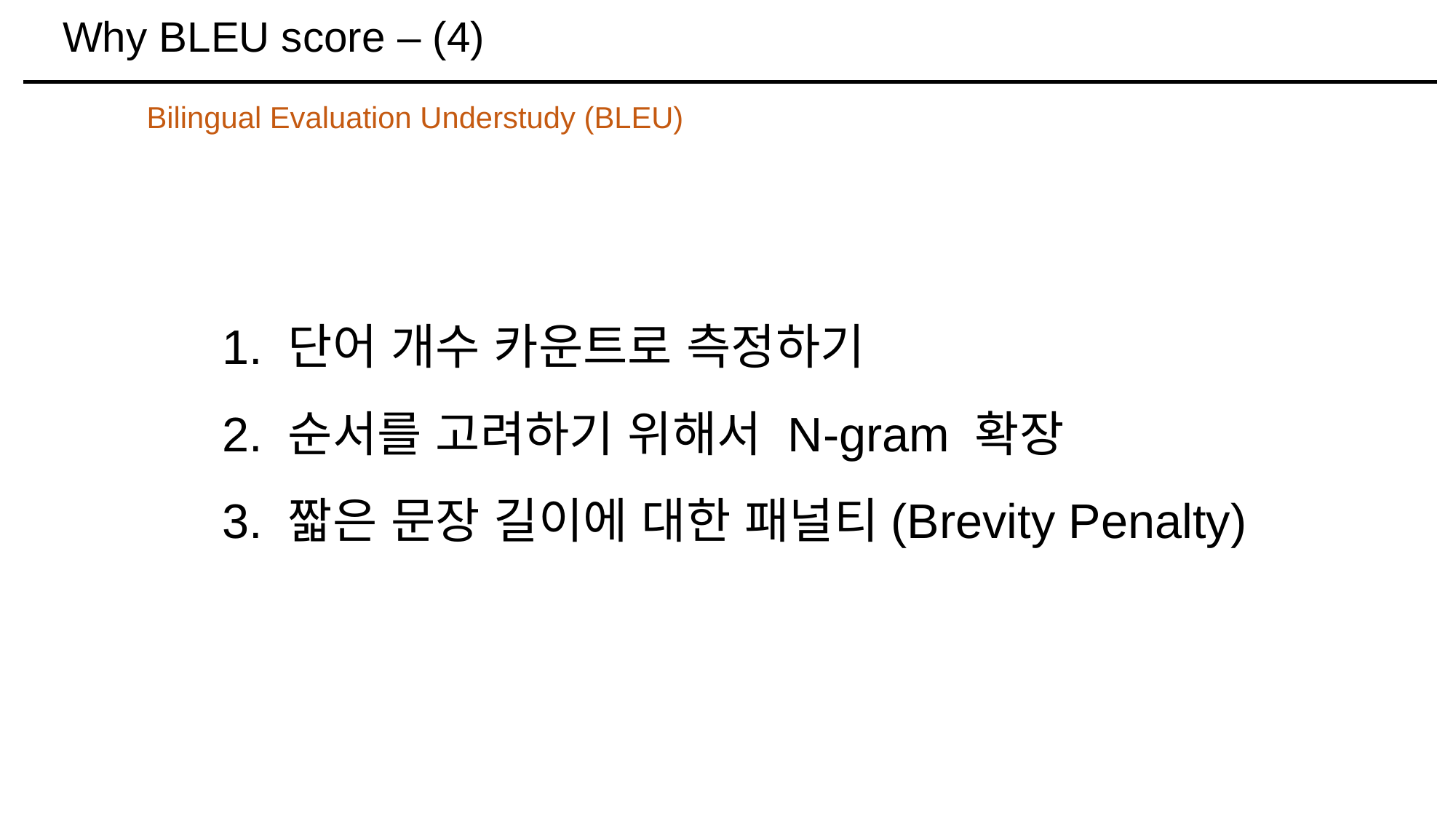

Why BLEU score – (4)
Bilingual Evaluation Understudy (BLEU)

1. 단어 개수 카운트로 측정하기
2. 순서를 고려하기 위해서 N-gram 확장
3. 짧은 문장 길이에 대한 패널티(Brevity Penalty)